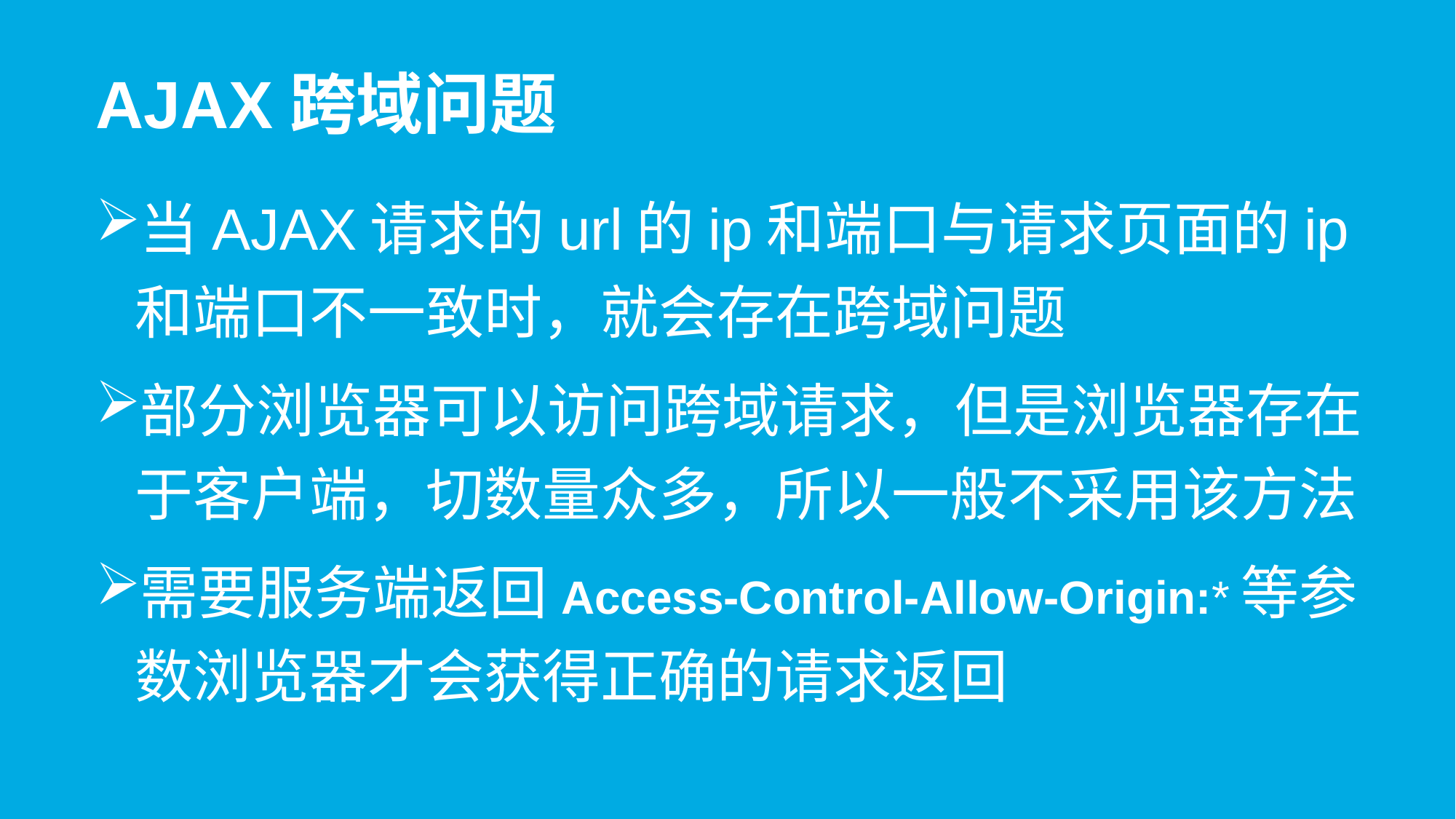

# AJAX跨域问题
当AJAX请求的url的ip和端口与请求页面的ip和端口不一致时，就会存在跨域问题
部分浏览器可以访问跨域请求，但是浏览器存在于客户端，切数量众多，所以一般不采用该方法
需要服务端返回Access-Control-Allow-Origin:*等参数浏览器才会获得正确的请求返回